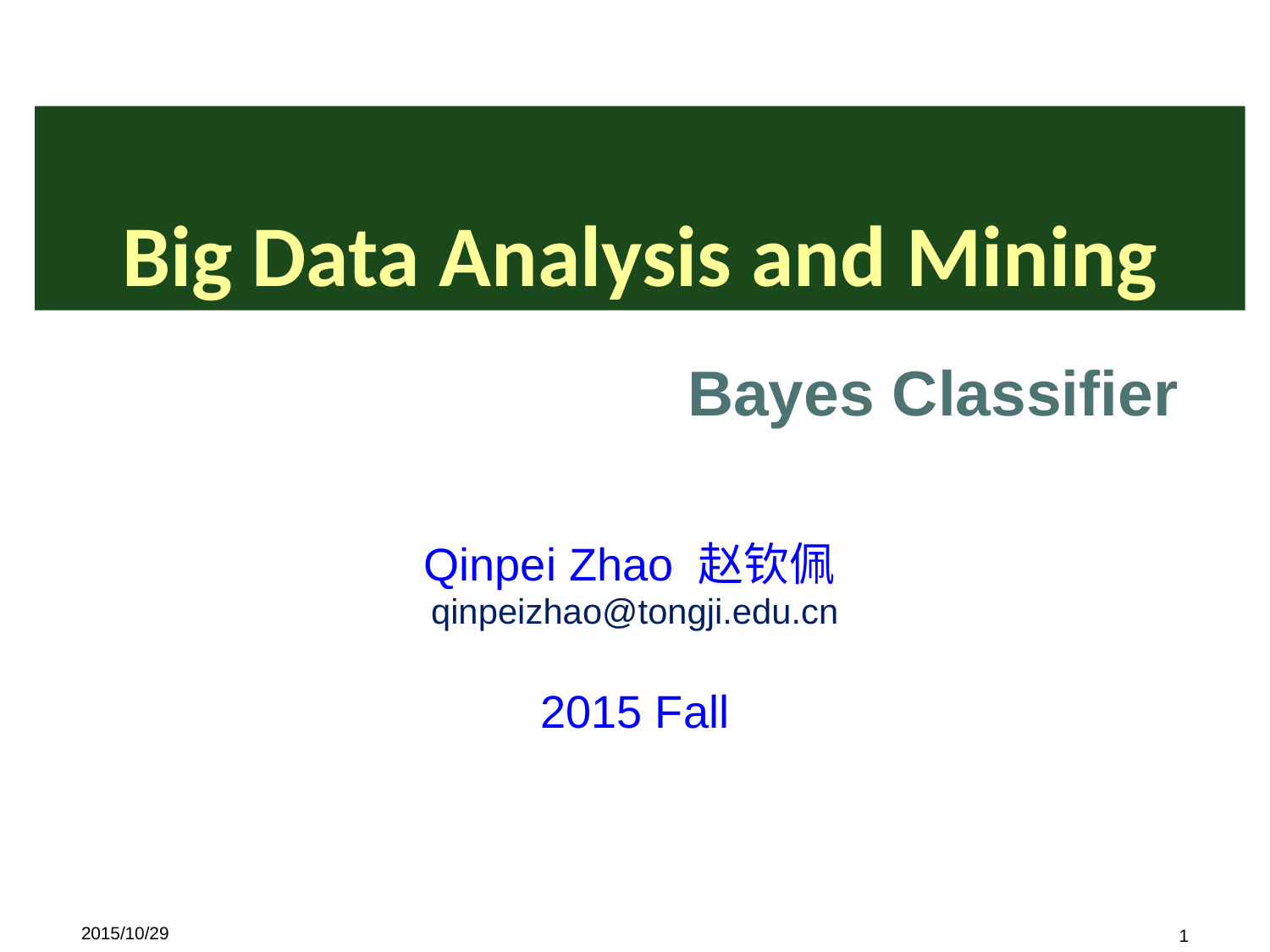

# Big Data Analysis and Mining
Bayes Classifier
Qinpei Zhao 赵钦佩
qinpeizhao@tongji.edu.cn

2015 Fall
2015/10/29
1